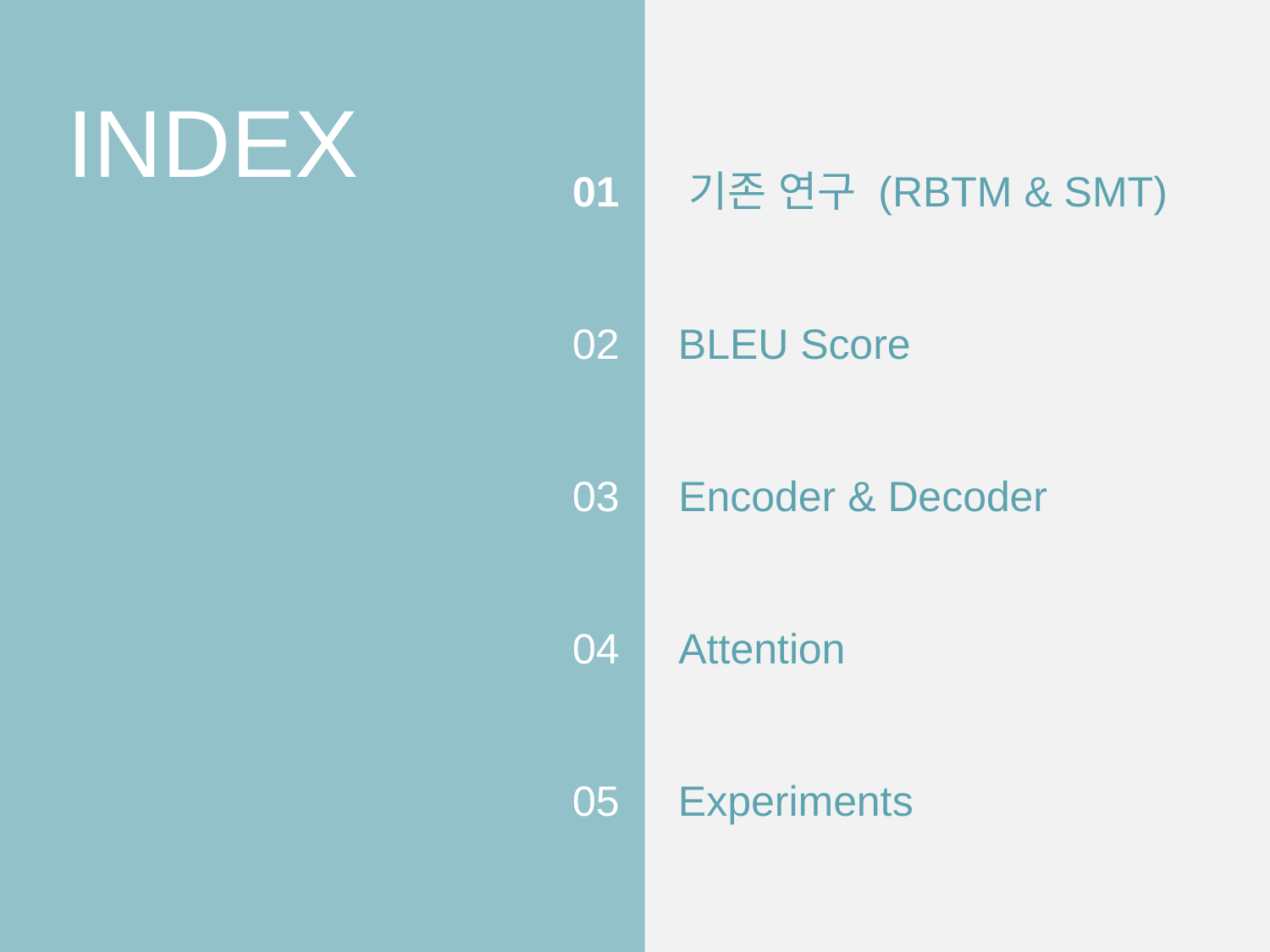

INDEX

01     기존 연구 (RBTM & SMT)

02     BLEU Score

03     Encoder & Decoder

04     Attention

05     Experiments